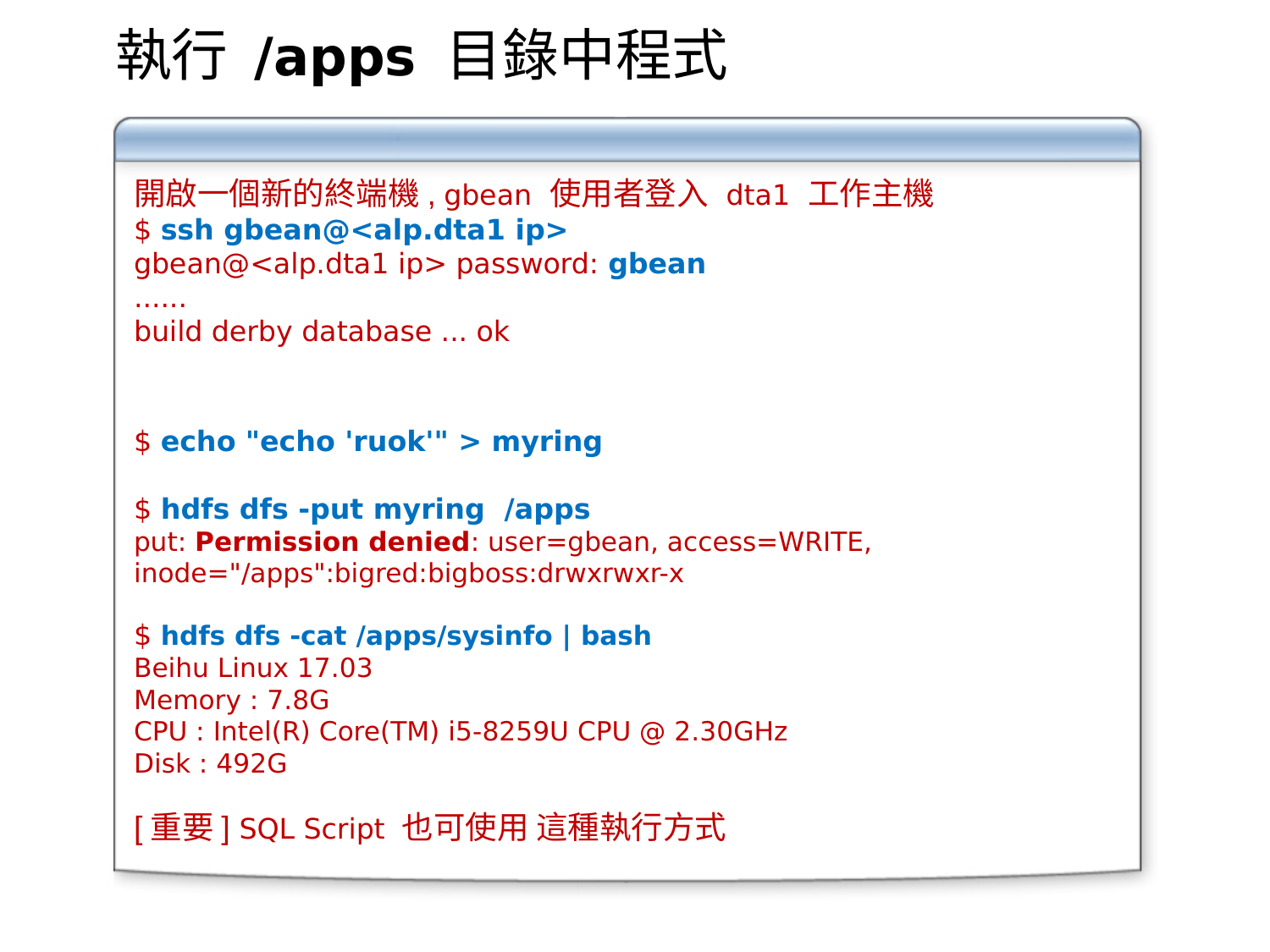

執行 /apps 目錄中程式
開啟一個新的終端機, gbean 使用者登入 dta1 工作主機
$ ssh gbean@<alp.dta1 ip>
gbean@<alp.dta1 ip> password: gbean
......
build derby database ... ok

$ echo "echo 'ruok'" > myring

$ hdfs dfs -put myring  /apps
put: Permission denied: user=gbean, access=WRITE, inode="/apps":bigred:bigboss:drwxrwxr-x

$ hdfs dfs -cat /apps/sysinfo | bash
Beihu Linux 17.03
Memory : 7.8G
CPU : Intel(R) Core(TM) i5-8259U CPU @ 2.30GHz
Disk : 492G

[重要] SQL Script 也可使用 這種執行方式